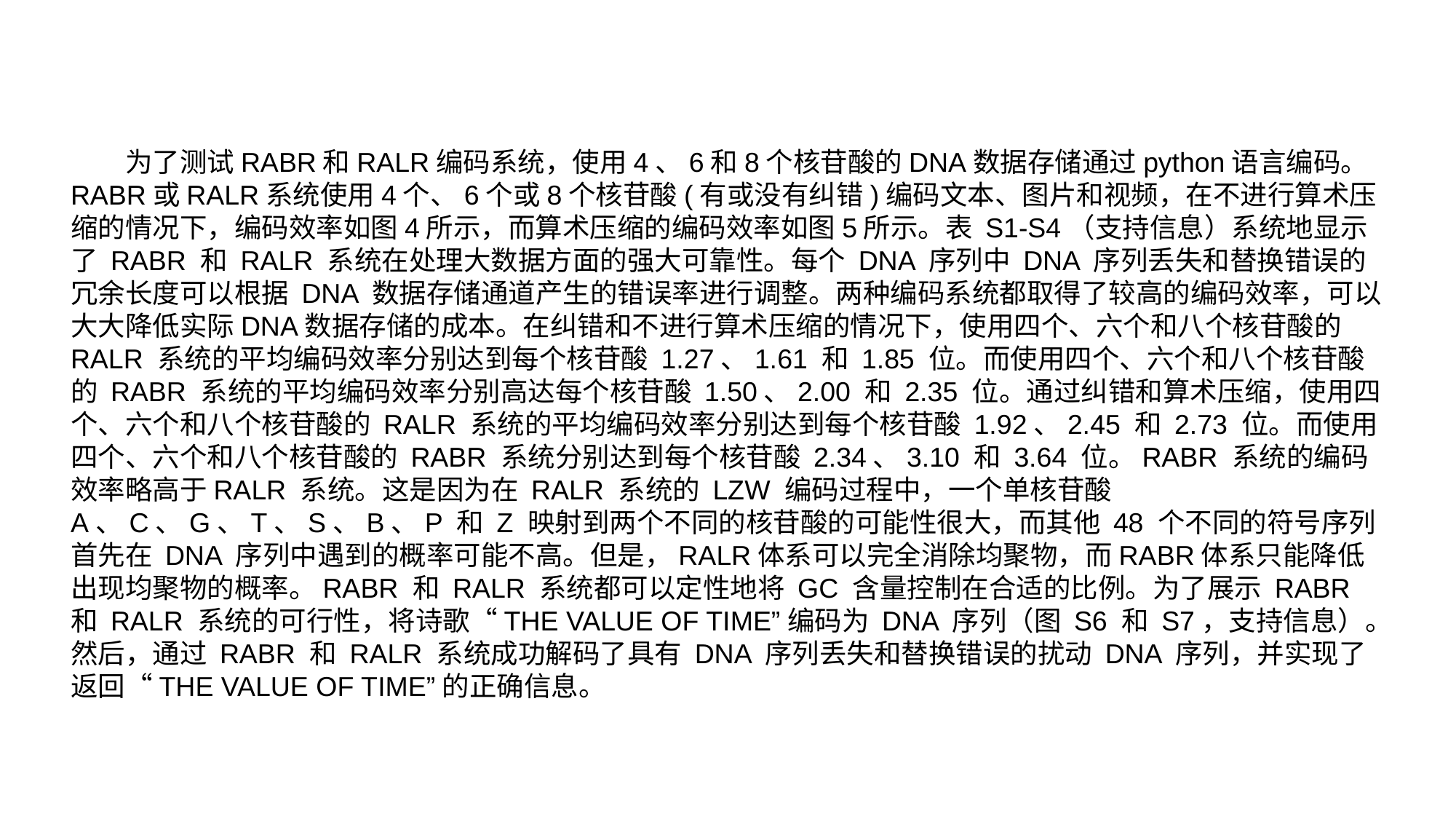

为了测试RABR和RALR编码系统，使用4、6和8个核苷酸的DNA数据存储通过python语言编码。RABR或RALR系统使用4个、6个或8个核苷酸(有或没有纠错)编码文本、图片和视频，在不进行算术压缩的情况下，编码效率如图4所示，而算术压缩的编码效率如图5所示。表 S1-S4（支持信息）系统地显示了 RABR 和 RALR 系统在处理大数据方面的强大可靠性。每个 DNA 序列中 DNA 序列丢失和替换错误的冗余长度可以根据 DNA 数据存储通道产生的错误率进行调整。两种编码系统都取得了较高的编码效率，可以大大降低实际DNA数据存储的成本。在纠错和不进行算术压缩的情况下，使用四个、六个和八个核苷酸的 RALR 系统的平均编码效率分别达到每个核苷酸 1.27、1.61 和 1.85 位。而使用四个、六个和八个核苷酸的 RABR 系统的平均编码效率分别高达每个核苷酸 1.50、2.00 和 2.35 位。通过纠错和算术压缩，使用四个、六个和八个核苷酸的 RALR 系统的平均编码效率分别达到每个核苷酸 1.92、2.45 和 2.73 位。而使用四个、六个和八个核苷酸的 RABR 系统分别达到每个核苷酸 2.34、3.10 和 3.64 位。RABR 系统的编码效率略高于RALR 系统。这是因为在 RALR 系统的 LZW 编码过程中，一个单核苷酸 A、C、G、T、S、B、P 和 Z 映射到两个不同的核苷酸的可能性很大，而其他 48 个不同的符号序列首先在 DNA 序列中遇到的概率可能不高。但是，RALR体系可以完全消除均聚物，而RABR体系只能降低出现均聚物的概率。RABR 和 RALR 系统都可以定性地将 GC 含量控制在合适的比例。为了展示 RABR 和 RALR 系统的可行性，将诗歌“THE VALUE OF TIME”编码为 DNA 序列（图 S6 和 S7，支持信息）。然后，通过 RABR 和 RALR 系统成功解码了具有 DNA 序列丢失和替换错误的扰动 DNA 序列，并实现了返回“THE VALUE OF TIME”的正确信息。